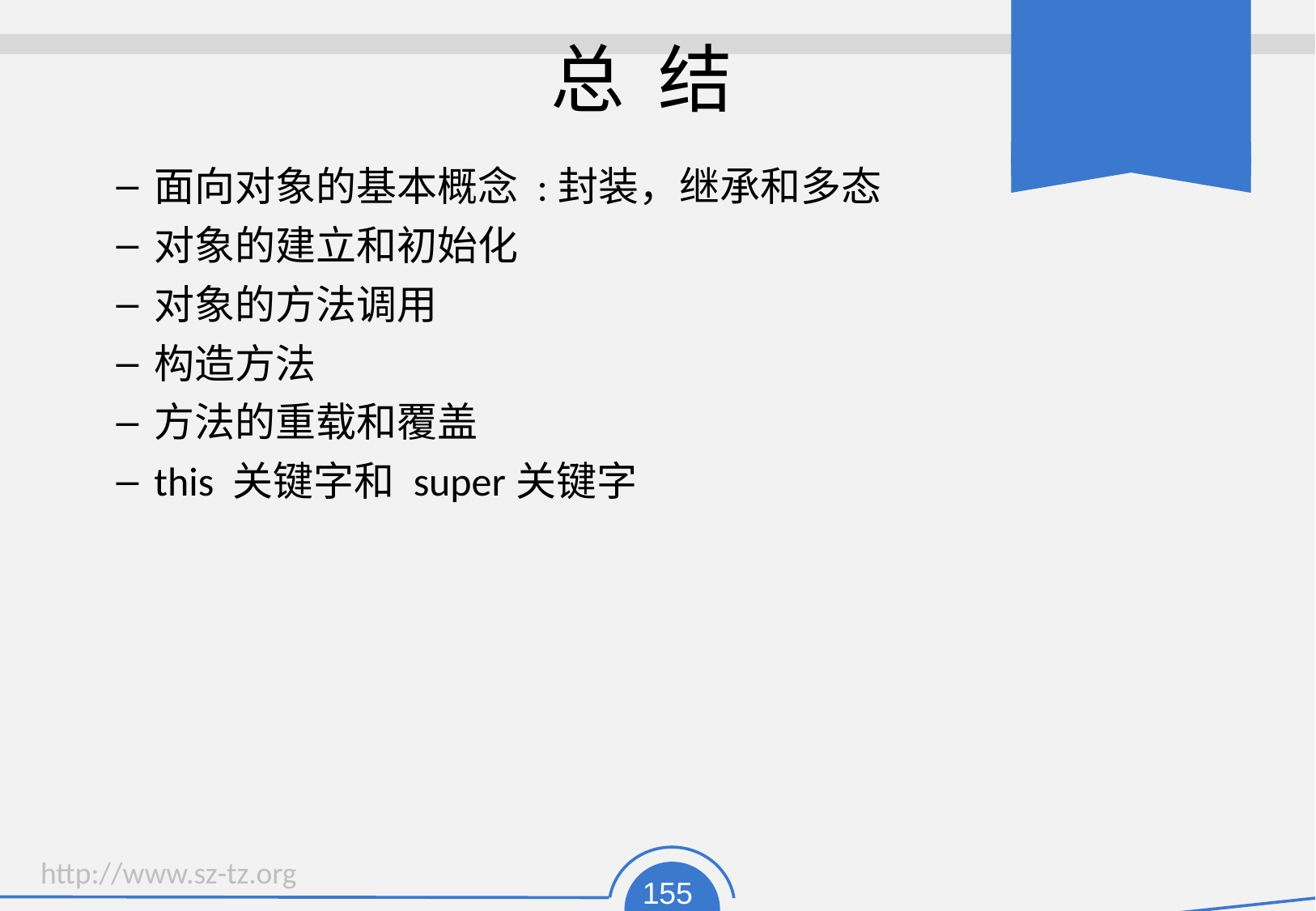

# 总  结
面向对象的基本概念 :封装，继承和多态
对象的建立和初始化
对象的方法调用
构造方法
方法的重载和覆盖
this 关键字和 super关键字